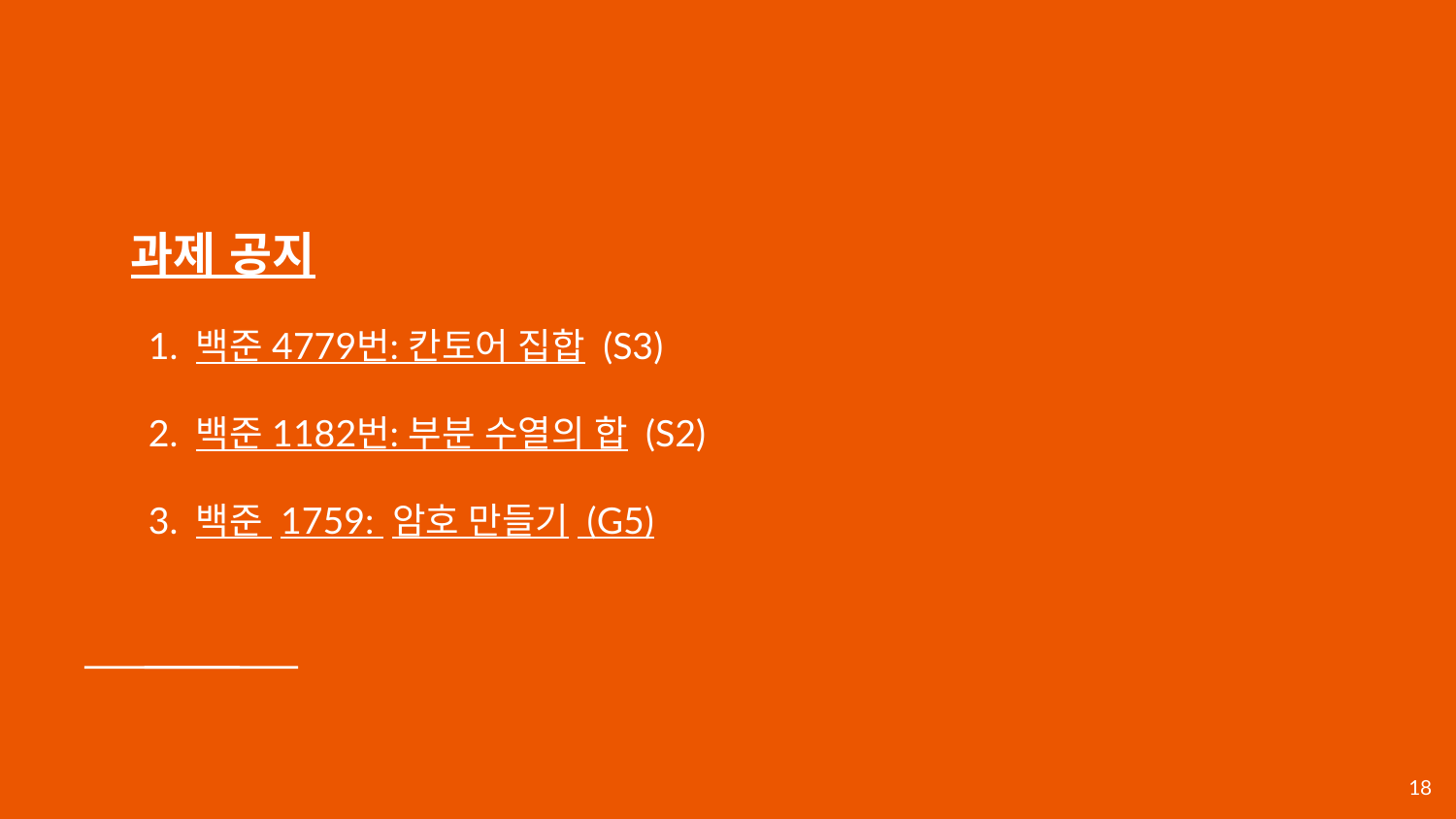

# 과제 공지
1. 백준 4779번: 칸토어 집합 (S3)

2. 백준 1182번: 부분 수열의 합 (S2)

3. 백준 1759: 암호 만들기 (G5)

18